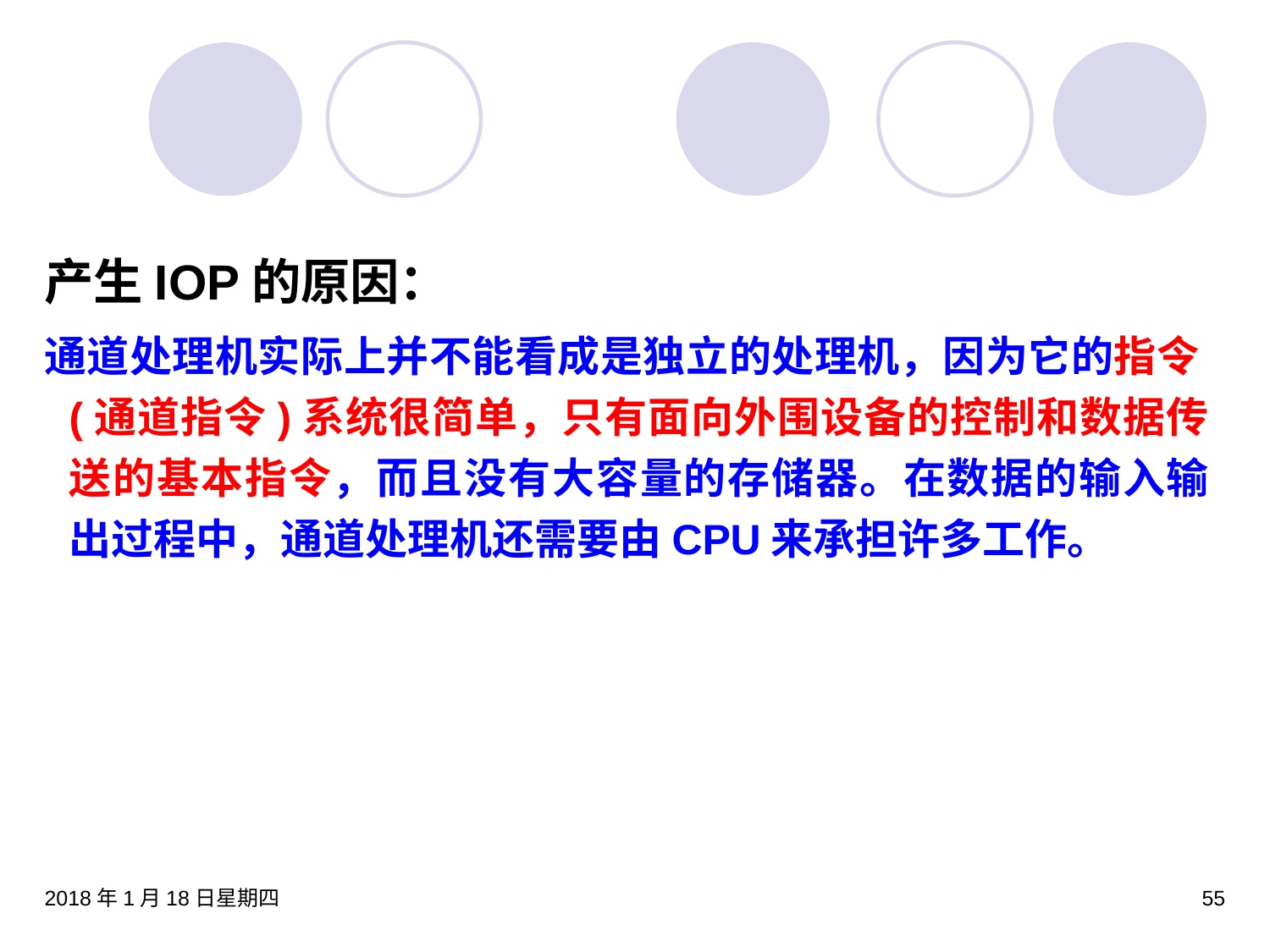

产生IOP的原因：
通道处理机实际上并不能看成是独立的处理机，因为它的指令(通道指令)系统很简单，只有面向外围设备的控制和数据传送的基本指令，而且没有大容量的存储器。在数据的输入输出过程中，通道处理机还需要由CPU来承担许多工作。
2018年1月18日星期四
55